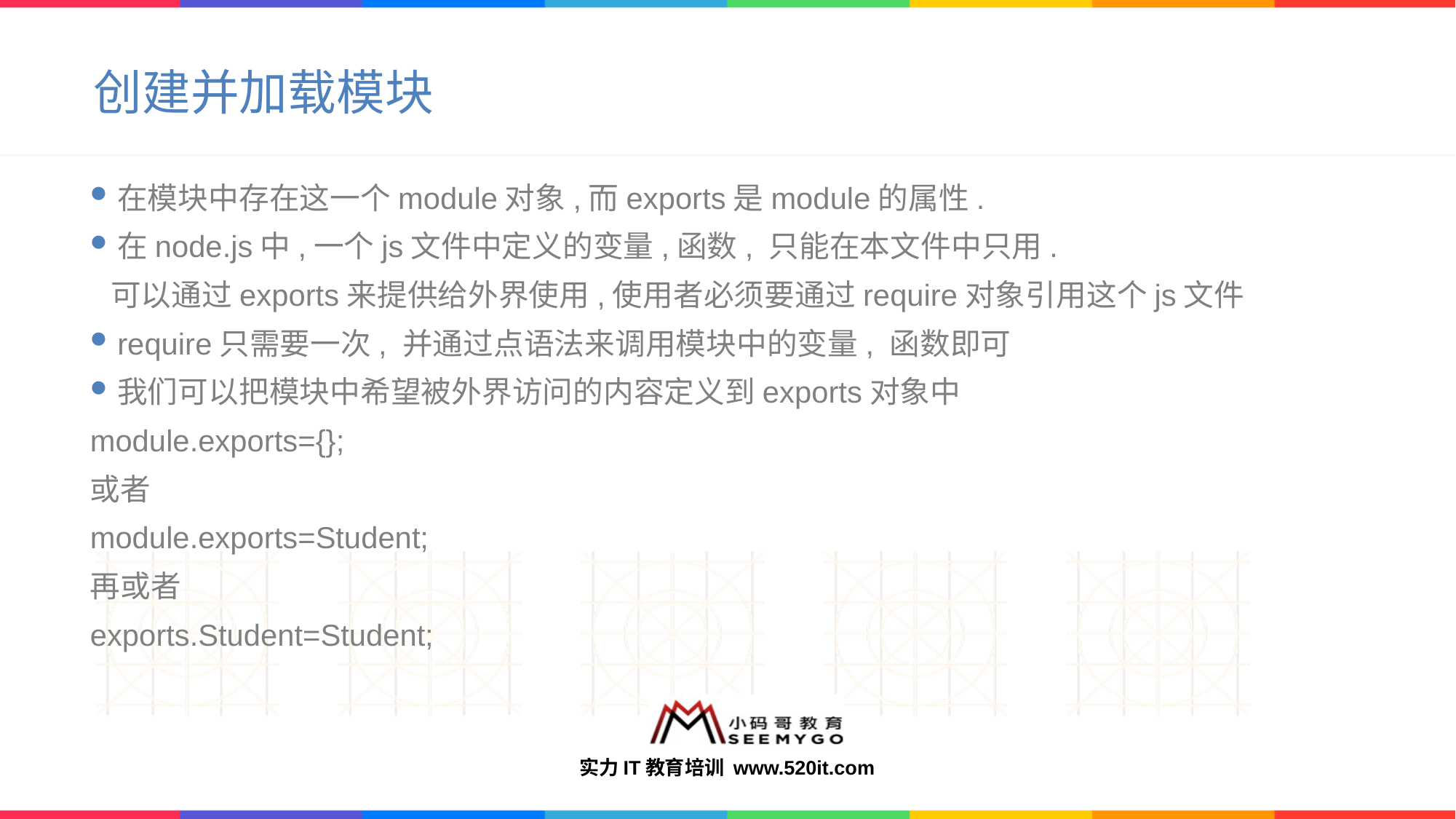

# 创建并加载模块
在模块中存在这一个module对象,而exports是module的属性.
在node.js中,一个js文件中定义的变量,函数, 只能在本文件中只用.
  可以通过exports来提供给外界使用,使用者必须要通过require对象引用这个js文件
require只需要一次, 并通过点语法来调用模块中的变量, 函数即可
我们可以把模块中希望被外界访问的内容定义到exports对象中
module.exports={};
或者
module.exports=Student;
再或者
exports.Student=Student;